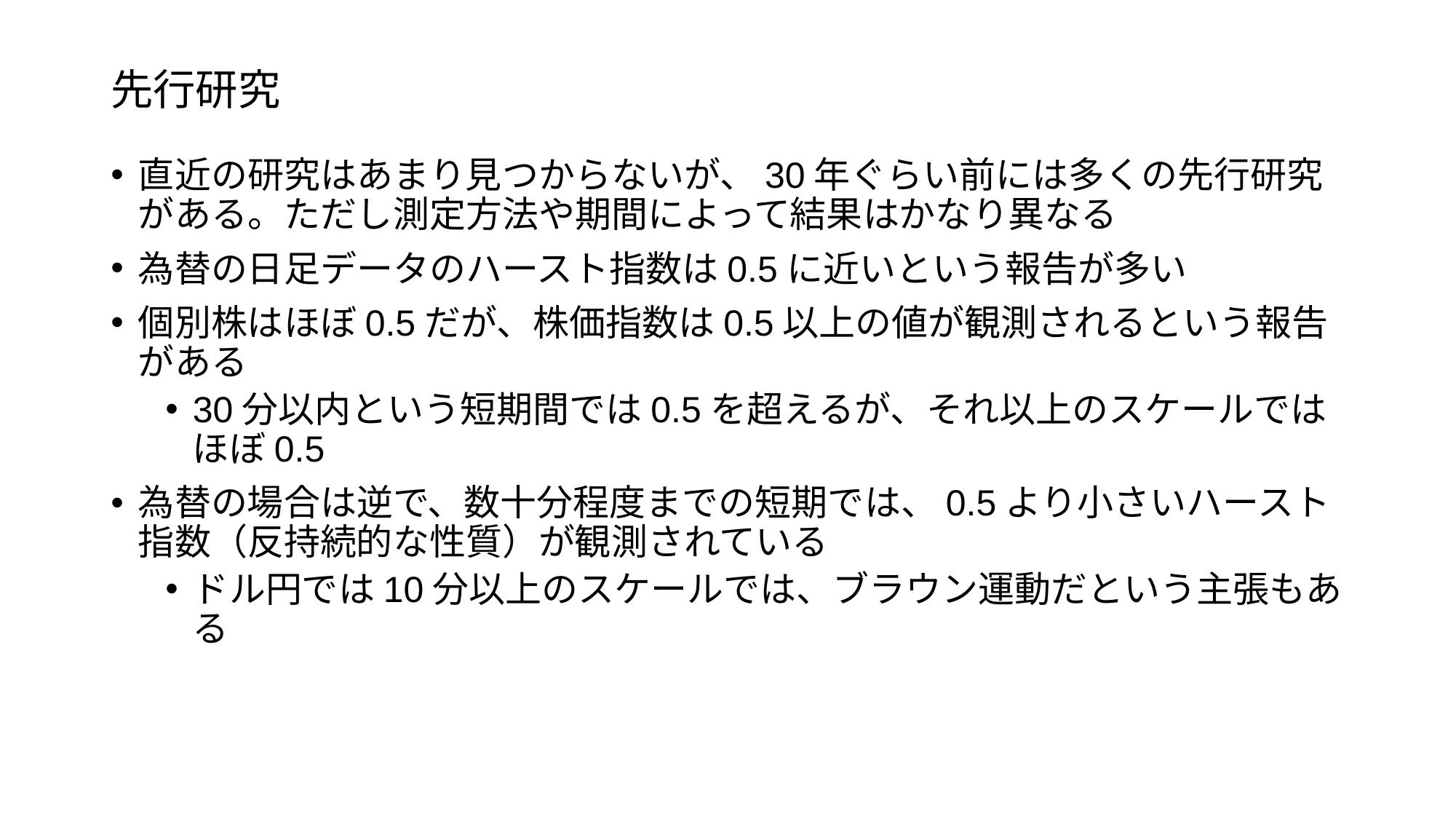

# 先行研究
直近の研究はあまり見つからないが、30年ぐらい前には多くの先行研究がある。ただし測定方法や期間によって結果はかなり異なる
為替の日足データのハースト指数は0.5に近いという報告が多い
個別株はほぼ0.5だが、株価指数は0.5以上の値が観測されるという報告がある
30分以内という短期間では0.5を超えるが、それ以上のスケールではほぼ0.5
為替の場合は逆で、数十分程度までの短期では、0.5より小さいハースト指数（反持続的な性質）が観測されている
ドル円では10分以上のスケールでは、ブラウン運動だという主張もある